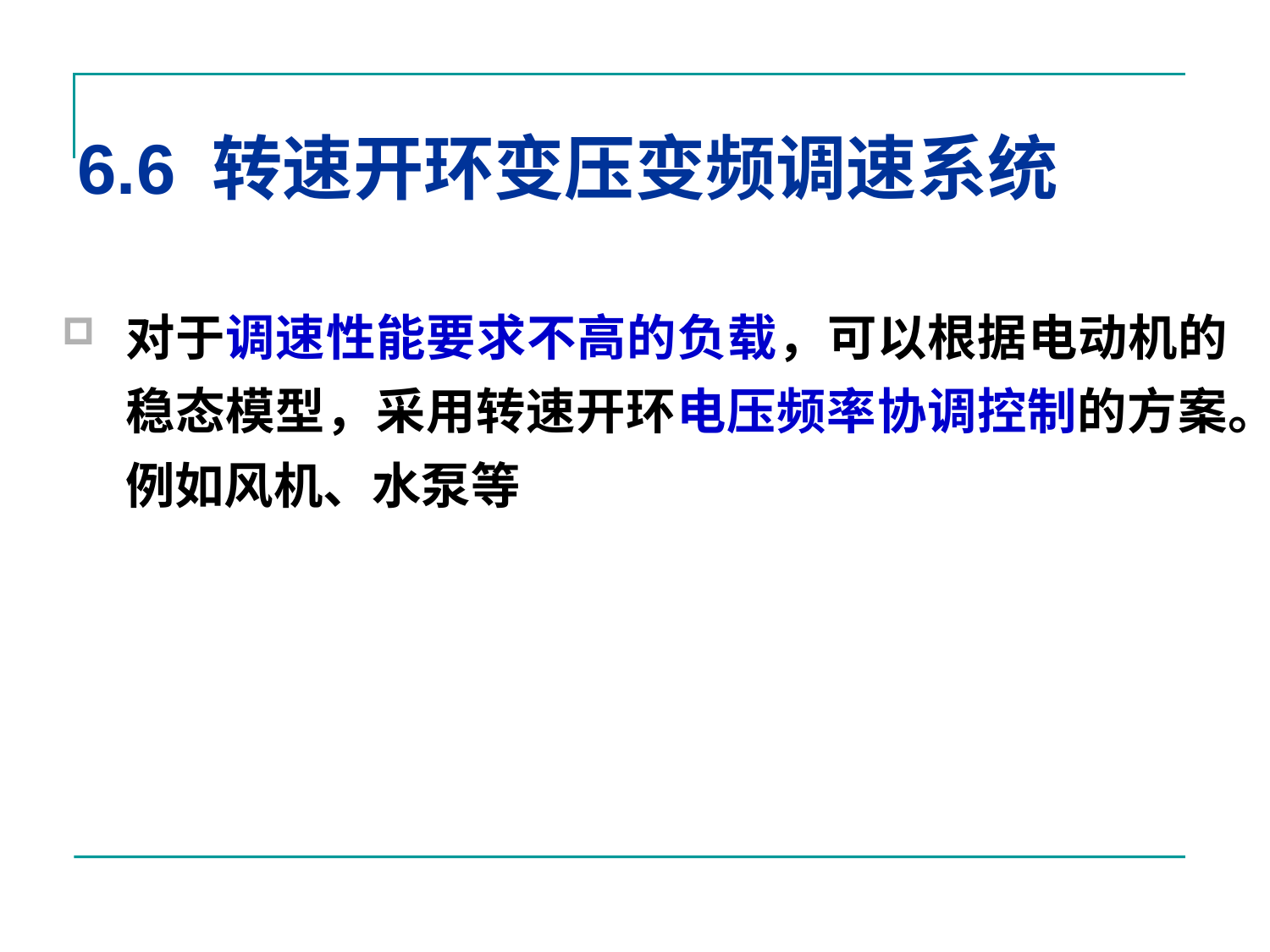

# 6.6 转速开环变压变频调速系统
对于调速性能要求不高的负载，可以根据电动机的稳态模型，采用转速开环电压频率协调控制的方案。例如风机、水泵等